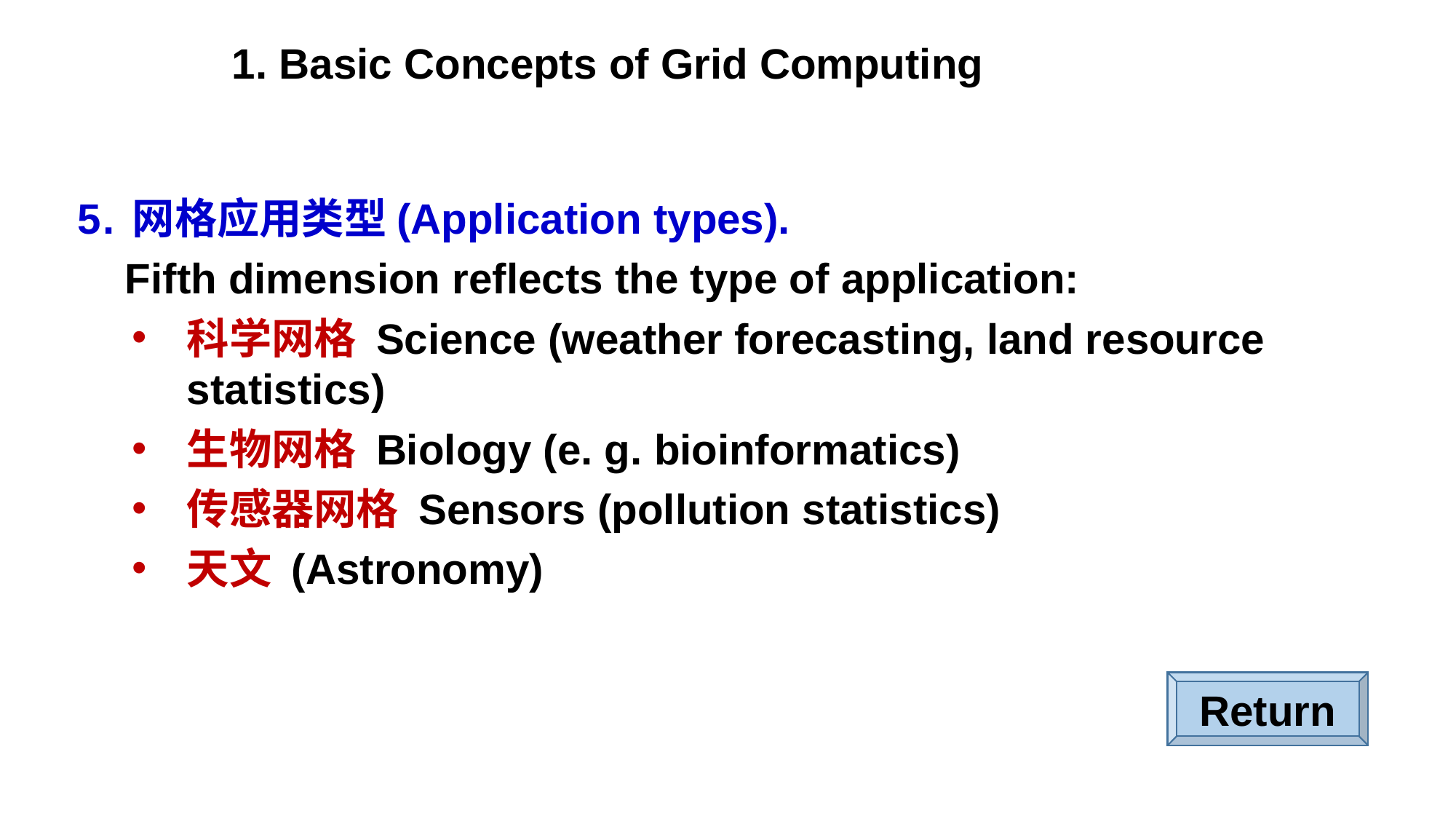

1. Basic Concepts of Grid Computing
网格应用类型(Application types).
    Fifth dimension reflects the type of application:
科学网格 Science (weather forecasting, land resource statistics)
生物网格 Biology (e. g. bioinformatics)
传感器网格 Sensors (pollution statistics)
天文 (Astronomy)
Return